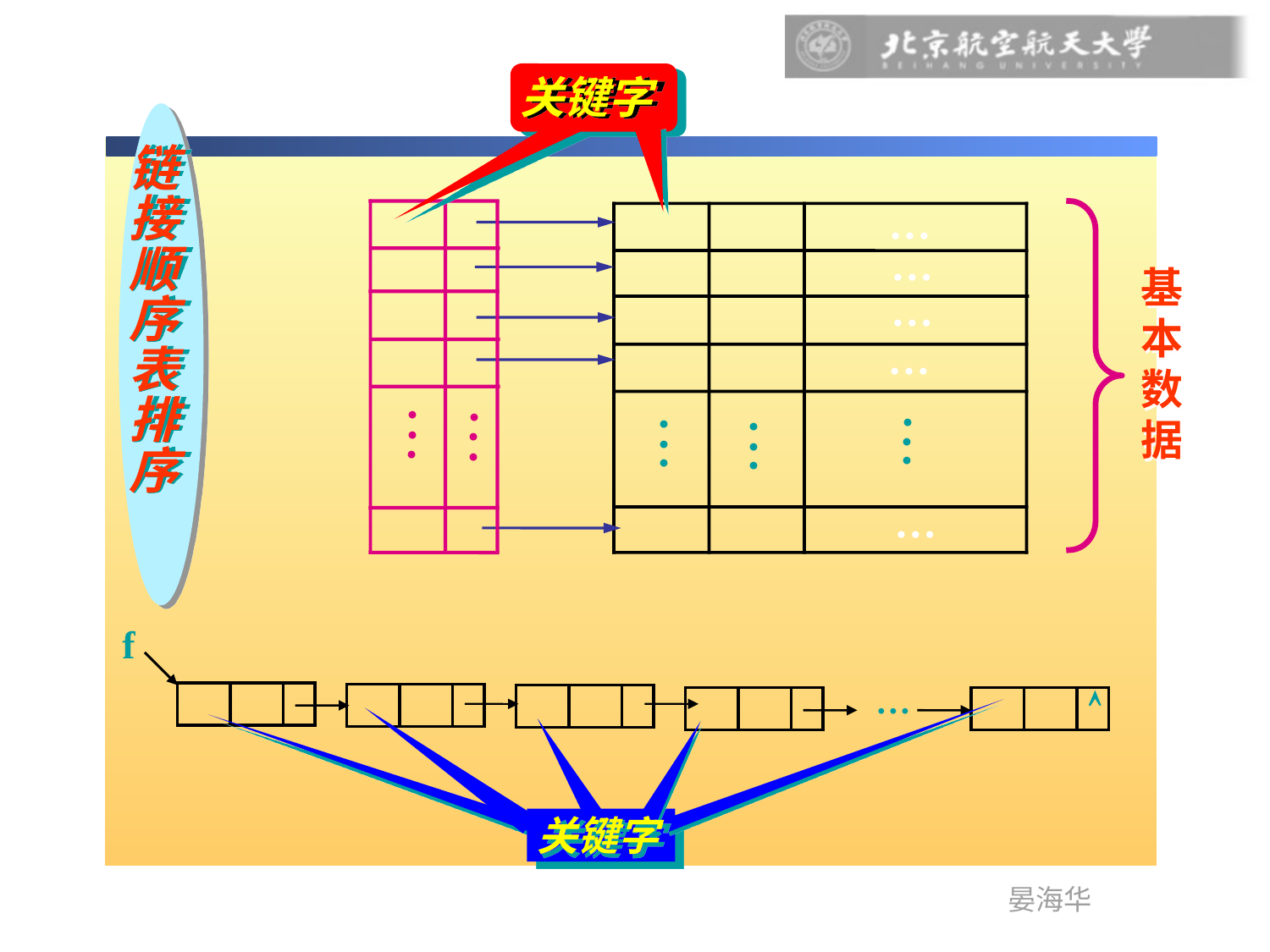

关键字

链
接
顺
序
表
排
序

…

…

…

…

·
·
·
·
·
·
·
·
·

…

·
·
·
·
·
·

基
本
数
据

f

…
∧

关键字